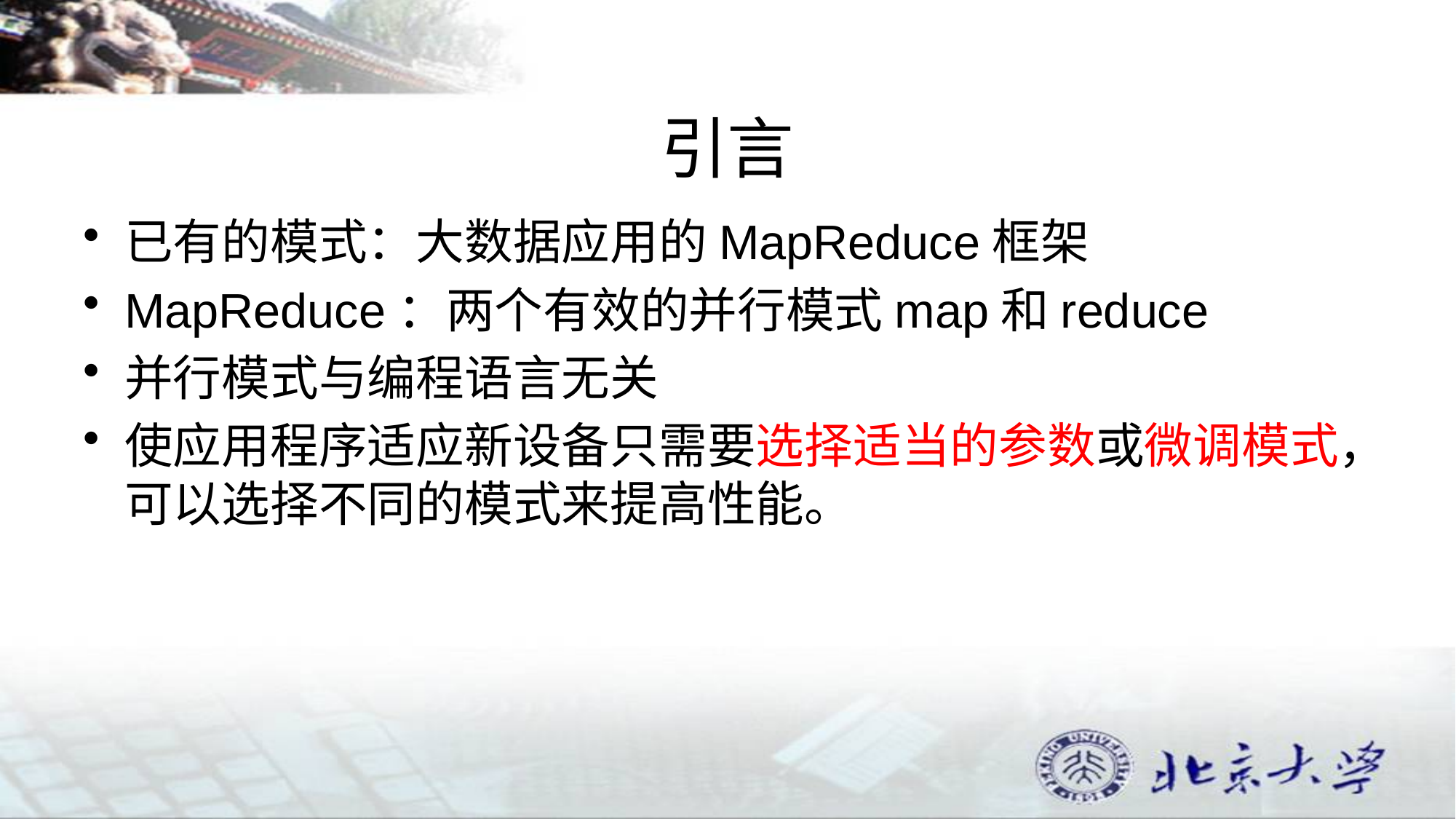

# 引言
已有的模式：大数据应用的MapReduce框架
MapReduce：两个有效的并行模式map和reduce
并行模式与编程语言无关
使应用程序适应新设备只需要选择适当的参数或微调模式，可以选择不同的模式来提高性能。